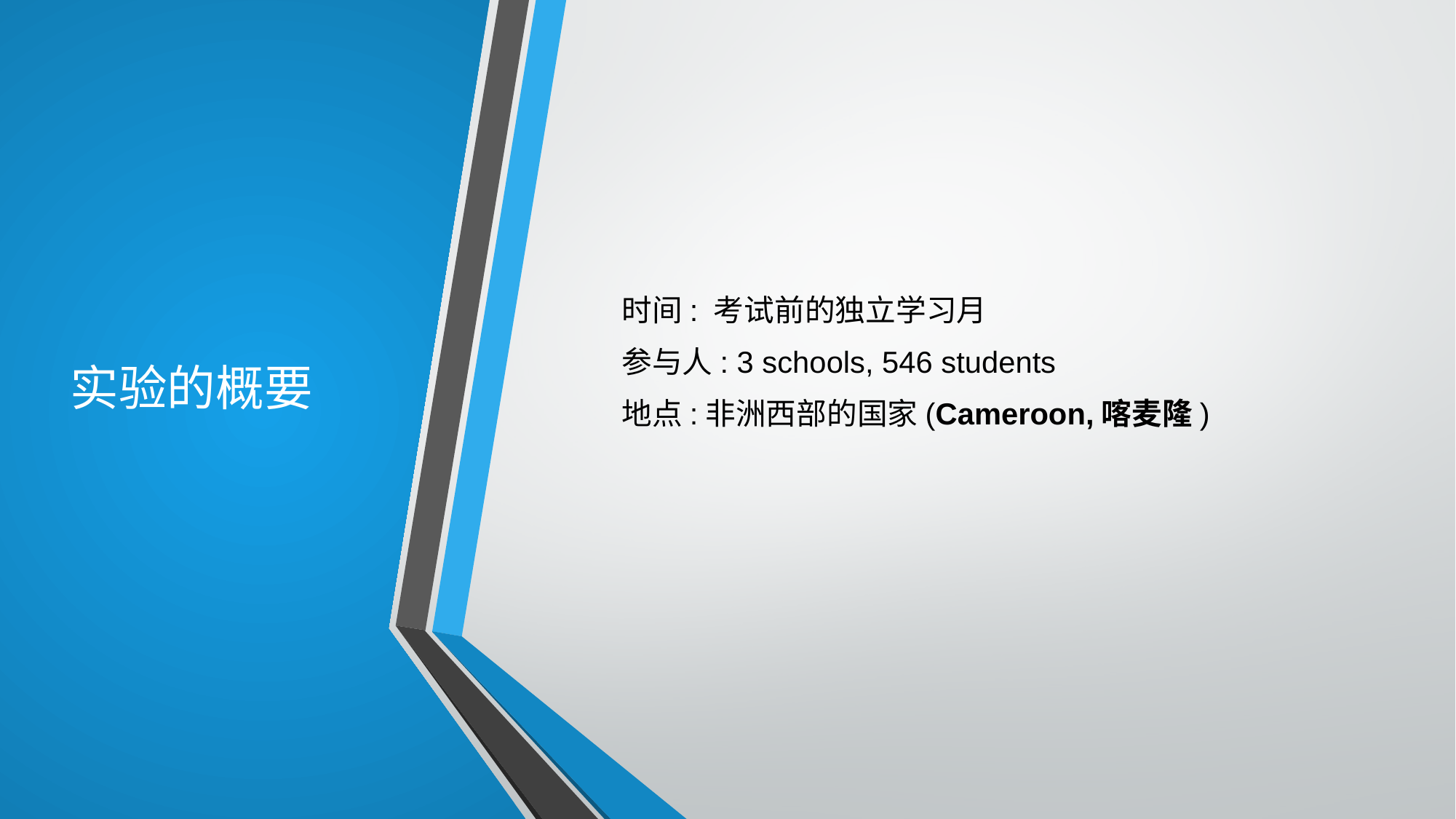

# 实验的概要
时间: 考试前的独立学习月
参与人: 3 schools, 546 students
地点:非洲西部的国家(Cameroon,喀麦隆)